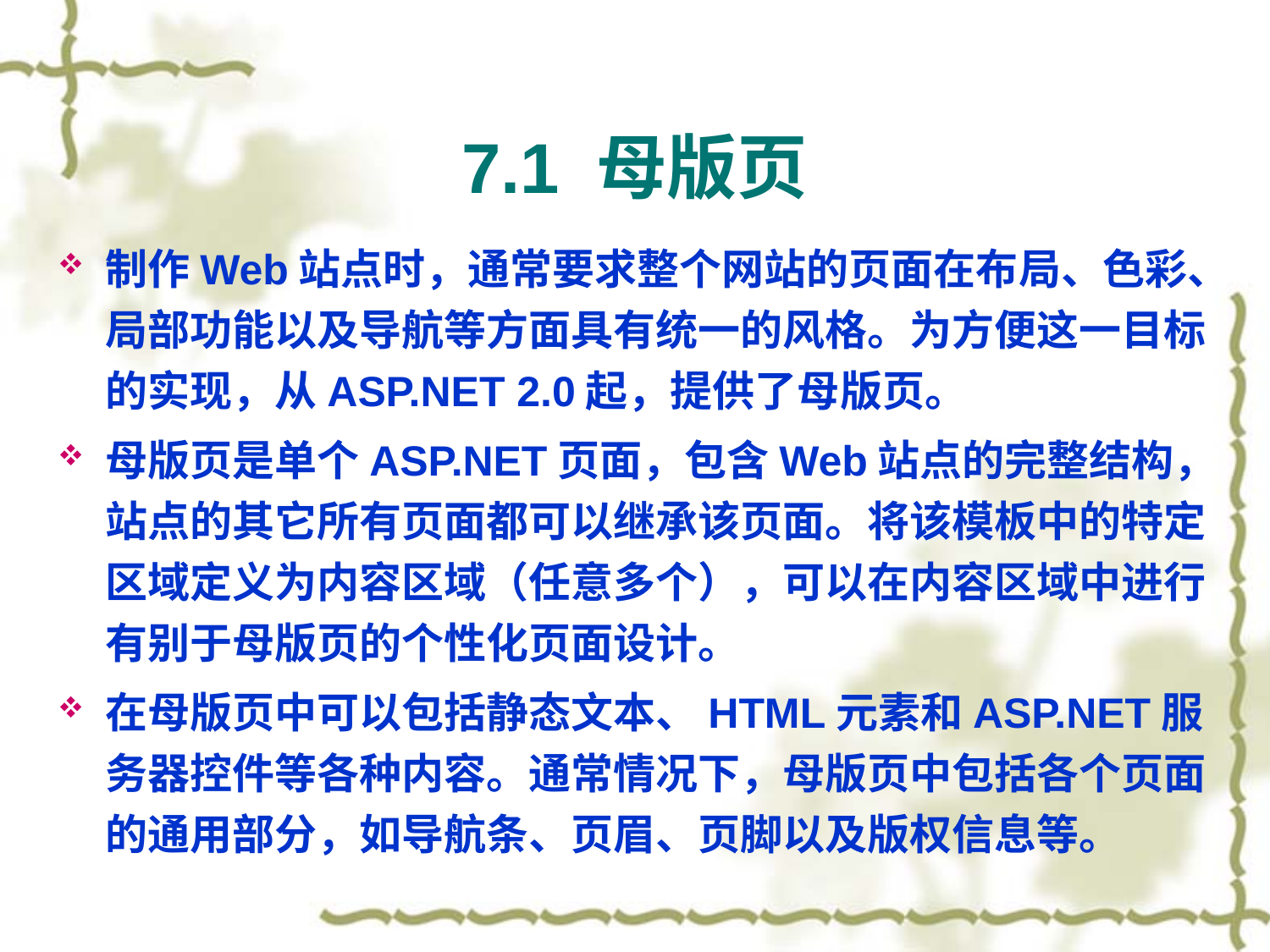

# 7.1 母版页
制作Web站点时，通常要求整个网站的页面在布局、色彩、局部功能以及导航等方面具有统一的风格。为方便这一目标的实现，从ASP.NET 2.0起，提供了母版页。
母版页是单个ASP.NET页面，包含Web站点的完整结构，站点的其它所有页面都可以继承该页面。将该模板中的特定区域定义为内容区域（任意多个），可以在内容区域中进行有别于母版页的个性化页面设计。
在母版页中可以包括静态文本、HTML元素和ASP.NET服务器控件等各种内容。通常情况下，母版页中包括各个页面的通用部分，如导航条、页眉、页脚以及版权信息等。